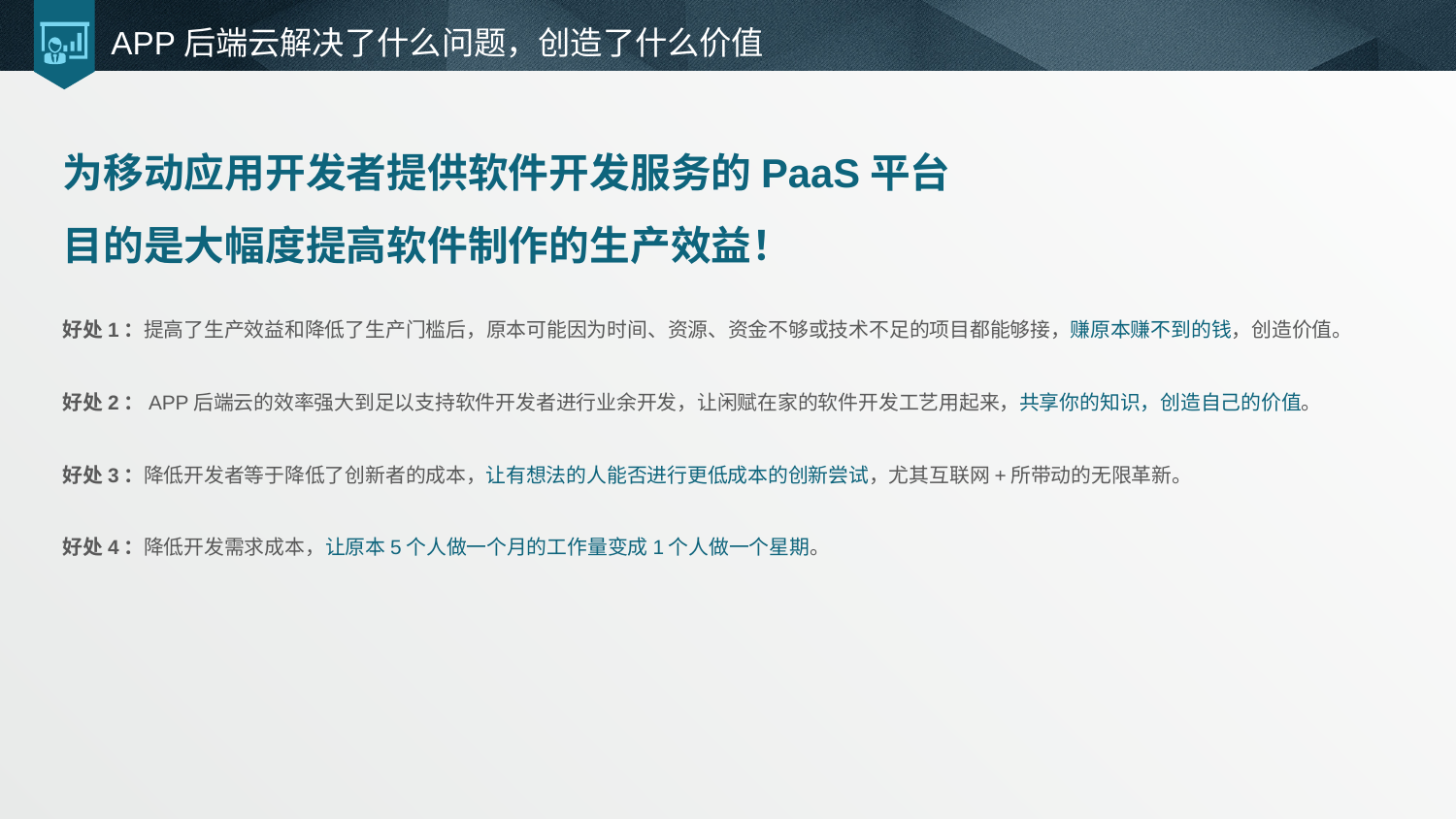

# APP后端云解决了什么问题，创造了什么价值

为移动应用开发者提供软件开发服务的PaaS平台
目的是大幅度提高软件制作的生产效益！
好处1：提高了生产效益和降低了生产门槛后，原本可能因为时间、资源、资金不够或技术不足的项目都能够接，赚原本赚不到的钱，创造价值。

好处2：APP后端云的效率强大到足以支持软件开发者进行业余开发，让闲赋在家的软件开发工艺用起来，共享你的知识，创造自己的价值。

好处3：降低开发者等于降低了创新者的成本，让有想法的人能否进行更低成本的创新尝试，尤其互联网+所带动的无限革新。

好处4：降低开发需求成本，让原本5个人做一个月的工作量变成1个人做一个星期。